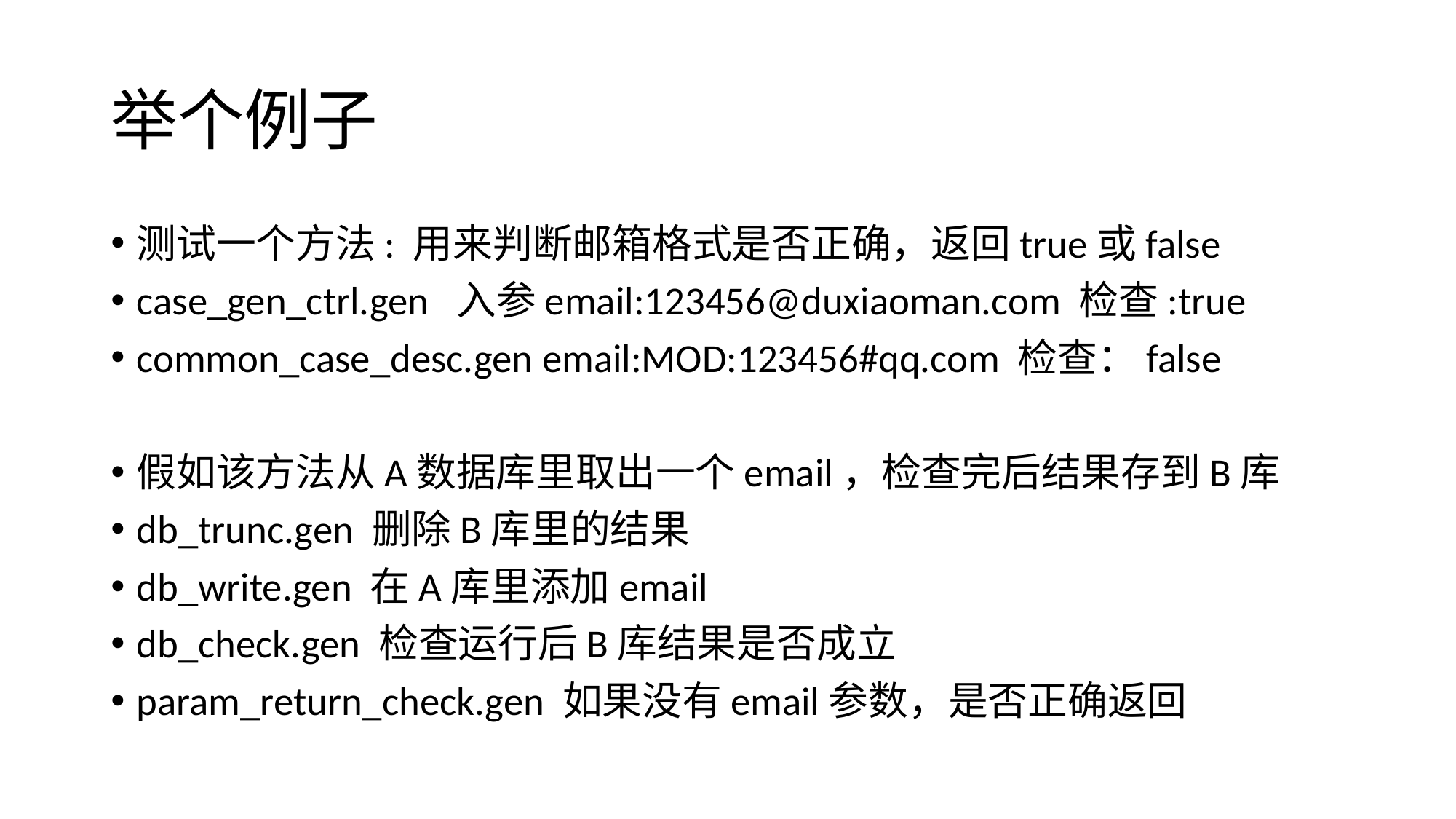

# 举个例子
测试一个方法: 用来判断邮箱格式是否正确，返回true或false
case_gen_ctrl.gen  入参email:123456@duxiaoman.com 检查:true
common_case_desc.gen email:MOD:123456#qq.com 检查：false

假如该方法从A数据库里取出一个email，检查完后结果存到B库
db_trunc.gen 删除B库里的结果
db_write.gen 在A库里添加email
db_check.gen 检查运行后B库结果是否成立
param_return_check.gen 如果没有email参数，是否正确返回